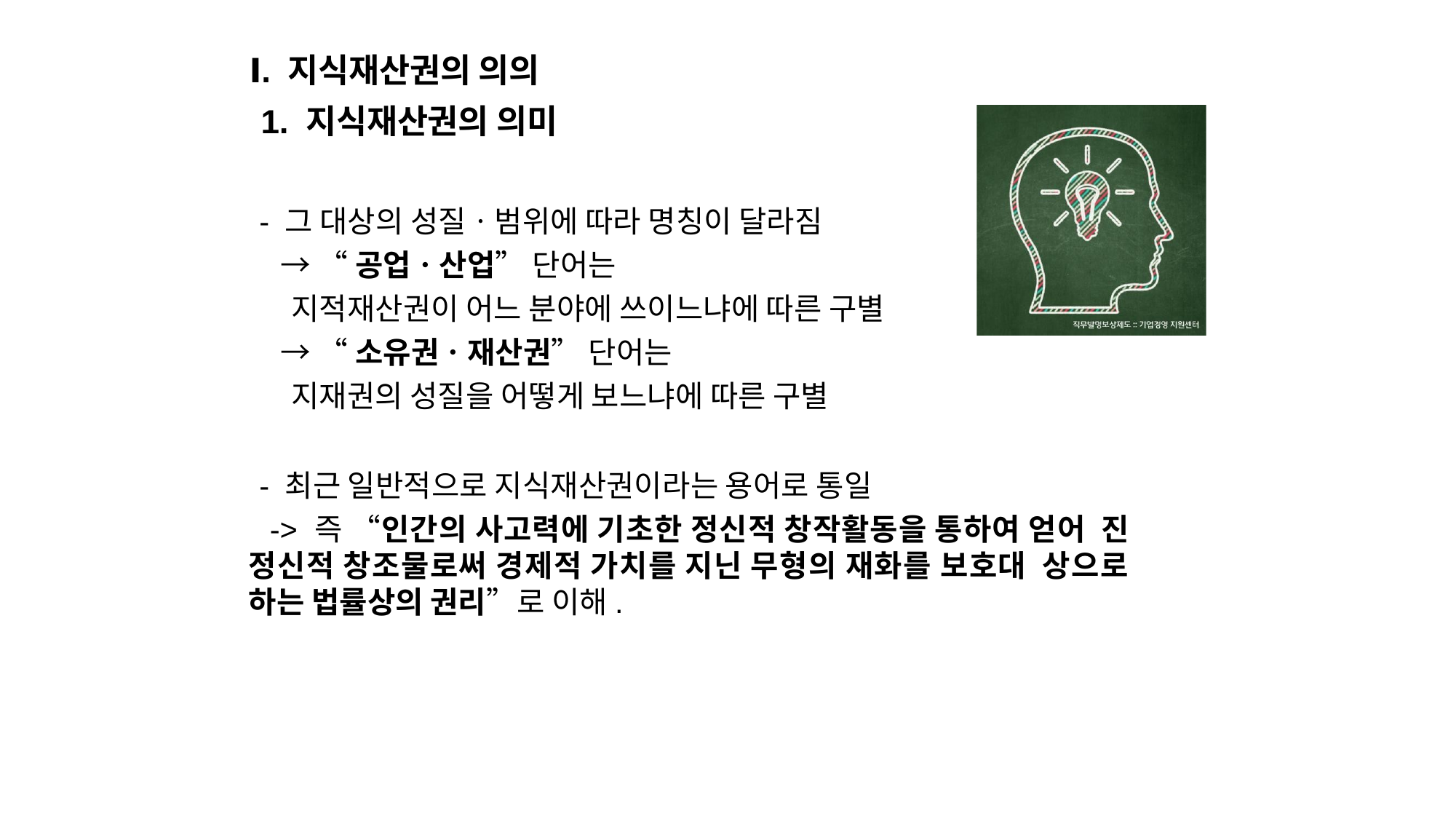

# Ⅰ. 지식재산권의 의의
1. 지식재산권의 의미

- 그 대상의 성질ㆍ범위에 따라 명칭이 달라짐
→ “공업ㆍ산업” 단어는
지적재산권이 어느 분야에 쓰이느냐에 따른 구별
→ “소유권ㆍ재산권” 단어는
지재권의 성질을 어떻게 보느냐에 따른 구별

- 최근 일반적으로 지식재산권이라는 용어로 통일
-> 즉 “인간의 사고력에 기초한 정신적 창작활동을 통하여 얻어  진 정신적 창조물로써 경제적 가치를 지닌 무형의 재화를 보호대  상으로 하는 법률상의 권리”로 이해.